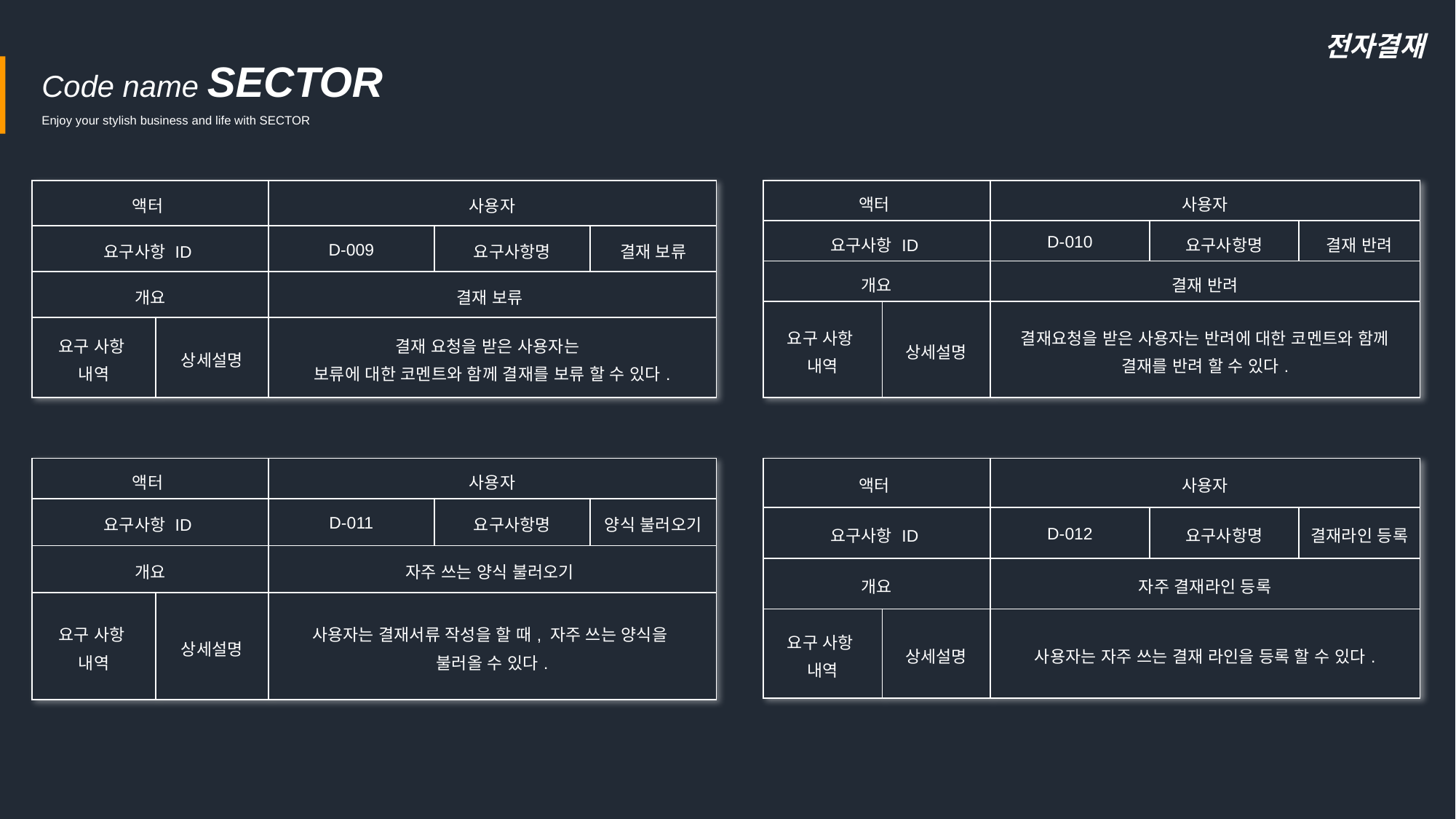

Code name SECTOR
Enjoy your stylish business and life with SECTOR
전자결재

| 액터 |  | 사용자 |  |  |
| --- | --- | --- | --- | --- |
| 요구사항 ID |  | D-009 | 요구사항명 | 결재 보류 |
| 개요 |  | 결재 보류 |  |  |
| 요구 사항 내역 | 상세설명 | 결재 요청을 받은 사용자는 보류에 대한 코멘트와 함께 결재를 보류 할 수 있다. |  |  |
| 액터 |  | 사용자 |  |  |
| --- | --- | --- | --- | --- |
| 요구사항 ID |  | D-010 | 요구사항명 | 결재 반려 |
| 개요 |  | 결재 반려 |  |  |
| 요구 사항 내역 | 상세설명 | 결재요청을 받은 사용자는 반려에 대한 코멘트와 함께 결재를 반려 할 수 있다. |  |  |
| 액터 |  | 사용자 |  |  |
| --- | --- | --- | --- | --- |
| 요구사항 ID |  | D-011 | 요구사항명 | 양식 불러오기 |
| 개요 |  | 자주 쓰는 양식 불러오기 |  |  |
| 요구 사항 내역 | 상세설명 | 사용자는 결재서류 작성을 할 때, 자주 쓰는 양식을 불러올 수 있다. |  |  |
| 액터 |  | 사용자 |  |  |
| --- | --- | --- | --- | --- |
| 요구사항 ID |  | D-012 | 요구사항명 | 결재라인 등록 |
| 개요 |  | 자주 결재라인 등록 |  |  |
| 요구 사항 내역 | 상세설명 | 사용자는 자주 쓰는 결재 라인을 등록 할 수 있다. |  |  |